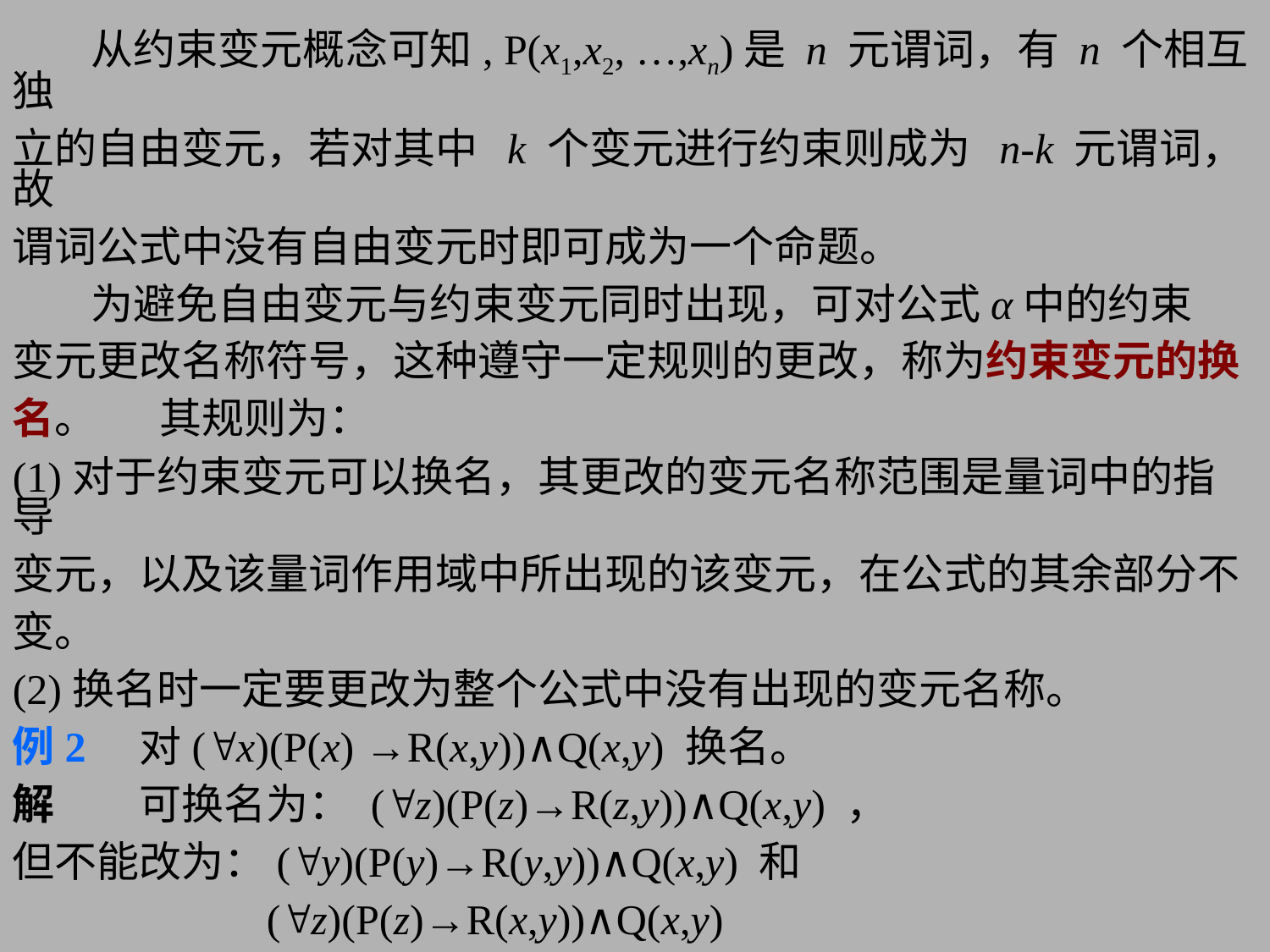

从约束变元概念可知, P(x1,x2, …,xn)是 n 元谓词，有 n 个相互独
立的自由变元，若对其中  k 个变元进行约束则成为  n-k 元谓词，故
谓词公式中没有自由变元时即可成为一个命题。
         为避免自由变元与约束变元同时出现，可对公式α中的约束
变元更改名称符号，这种遵守一定规则的更改，称为约束变元的换
名。        其规则为：
(1)对于约束变元可以换名，其更改的变元名称范围是量词中的指导
变元，以及该量词作用域中所出现的该变元，在公式的其余部分不
变。
(2)换名时一定要更改为整个公式中没有出现的变元名称。
例2	对(∀x)(P(x) →R(x,y))∧Q(x,y) 换名。
解	可换名为： (∀z)(P(z)→R(z,y))∧Q(x,y) ，
但不能改为：(∀y)(P(y)→R(y,y))∧Q(x,y) 和
                        (∀z)(P(z)→R(x,y))∧Q(x,y)
因为这两种更改都对公式中量词约束范围有所改变。